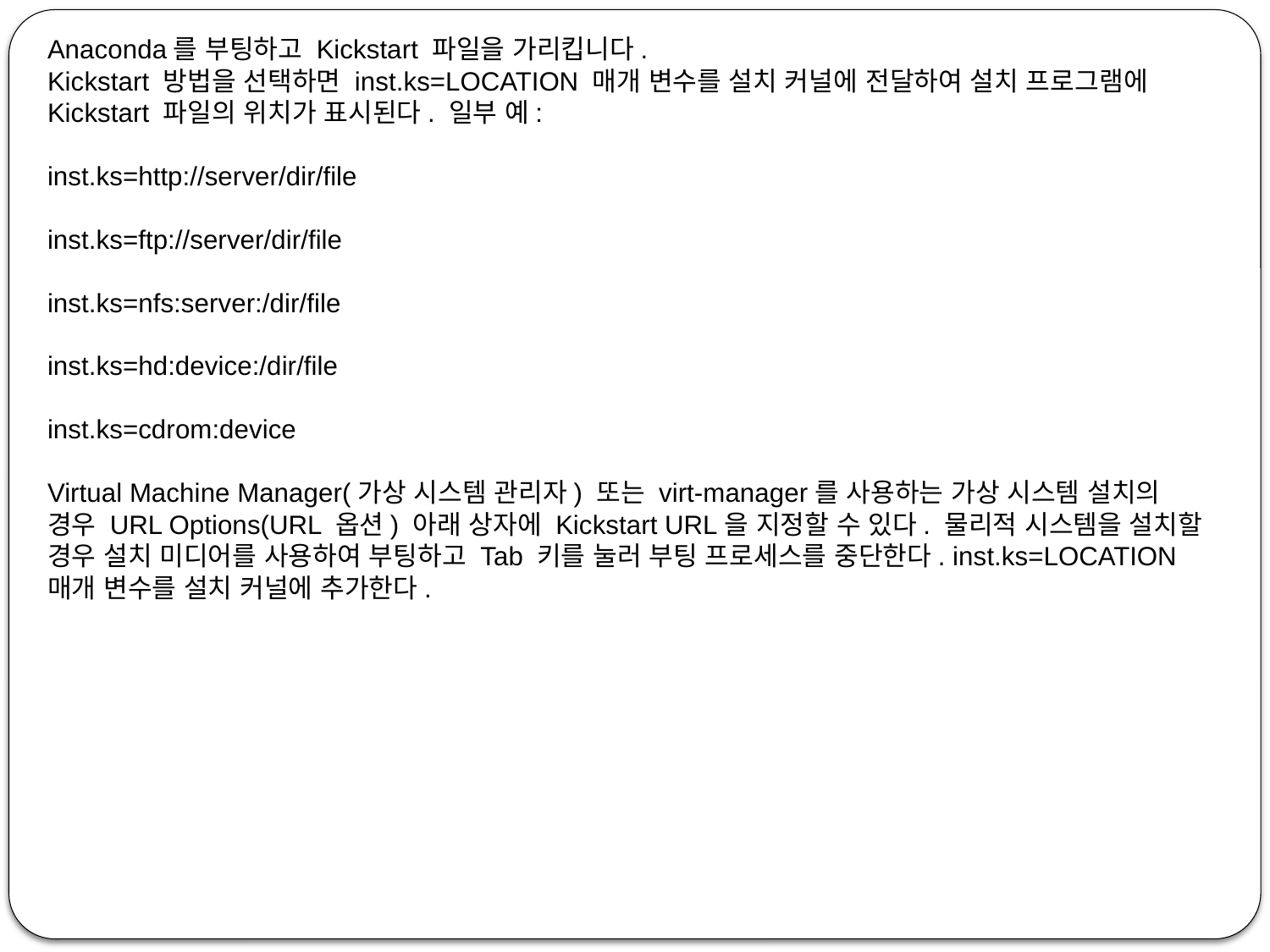

Anaconda를 부팅하고 Kickstart 파일을 가리킵니다.
Kickstart 방법을 선택하면 inst.ks=LOCATION 매개 변수를 설치 커널에 전달하여 설치 프로그램에 Kickstart 파일의 위치가 표시된다. 일부 예:

inst.ks=http://server/dir/file

inst.ks=ftp://server/dir/file

inst.ks=nfs:server:/dir/file

inst.ks=hd:device:/dir/file

inst.ks=cdrom:device

Virtual Machine Manager(가상 시스템 관리자) 또는 virt-manager를 사용하는 가상 시스템 설치의 경우 URL Options(URL 옵션) 아래 상자에 Kickstart URL을 지정할 수 있다. 물리적 시스템을 설치할 경우 설치 미디어를 사용하여 부팅하고 Tab 키를 눌러 부팅 프로세스를 중단한다. inst.ks=LOCATION 매개 변수를 설치 커널에 추가한다.